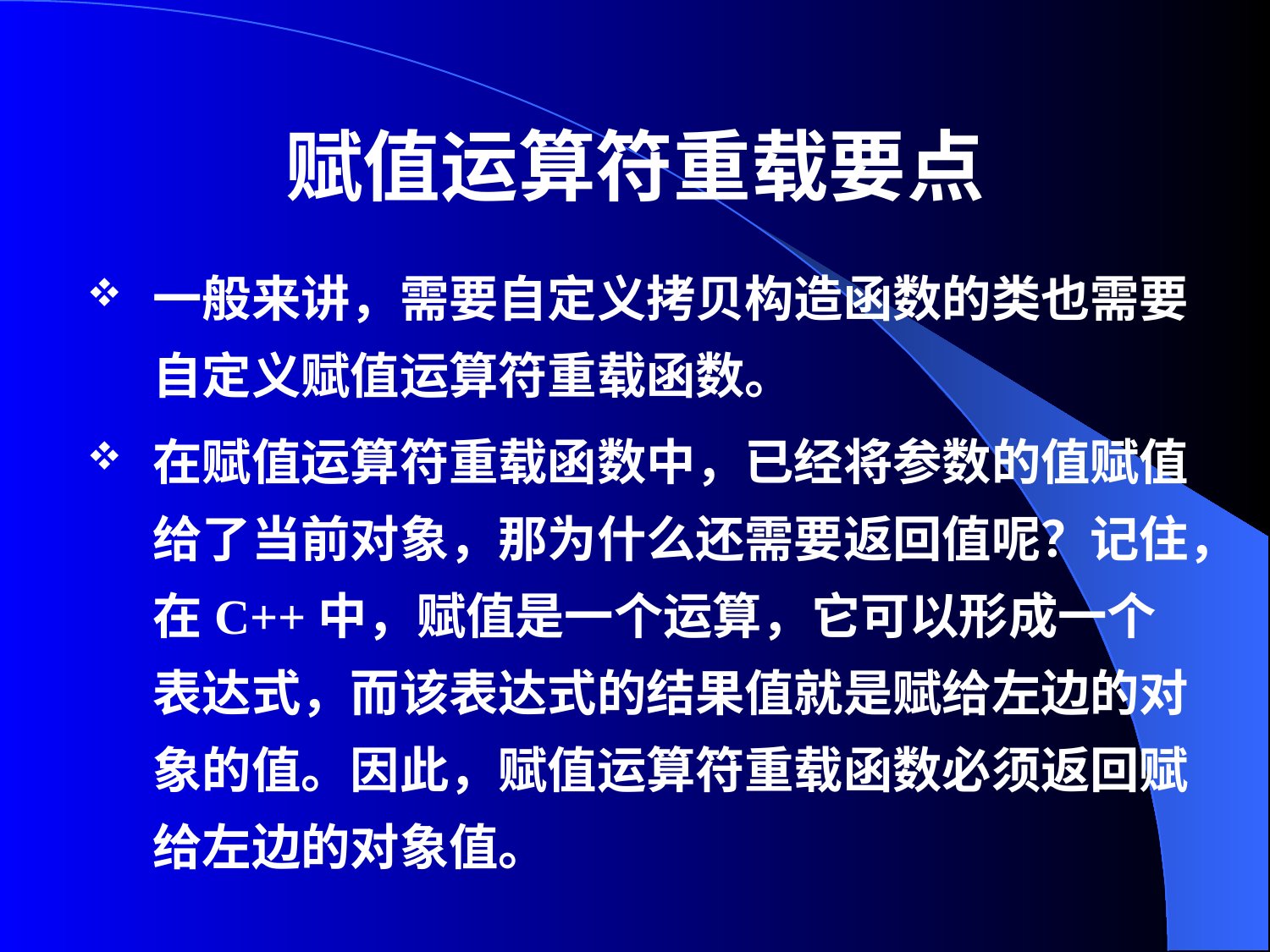

# 赋值运算符重载要点
一般来讲，需要自定义拷贝构造函数的类也需要自定义赋值运算符重载函数。
在赋值运算符重载函数中，已经将参数的值赋值给了当前对象，那为什么还需要返回值呢？记住，在C++中，赋值是一个运算，它可以形成一个表达式，而该表达式的结果值就是赋给左边的对象的值。因此，赋值运算符重载函数必须返回赋给左边的对象值。